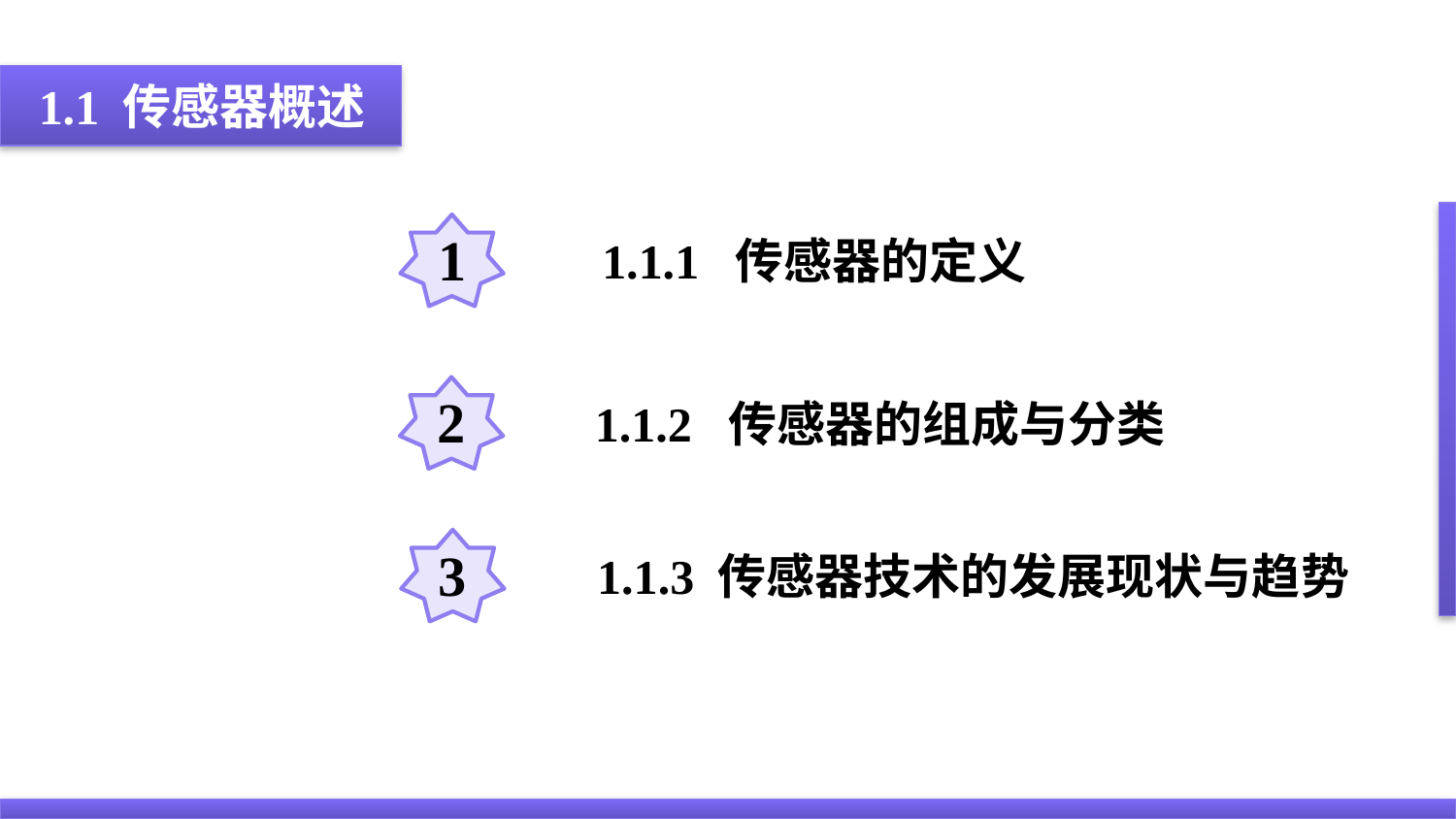

1.1 传感器概述
1
1.1.1  传感器的定义
2
1.1.2  传感器的组成与分类
3
1.1.3 传感器技术的发展现状与趋势